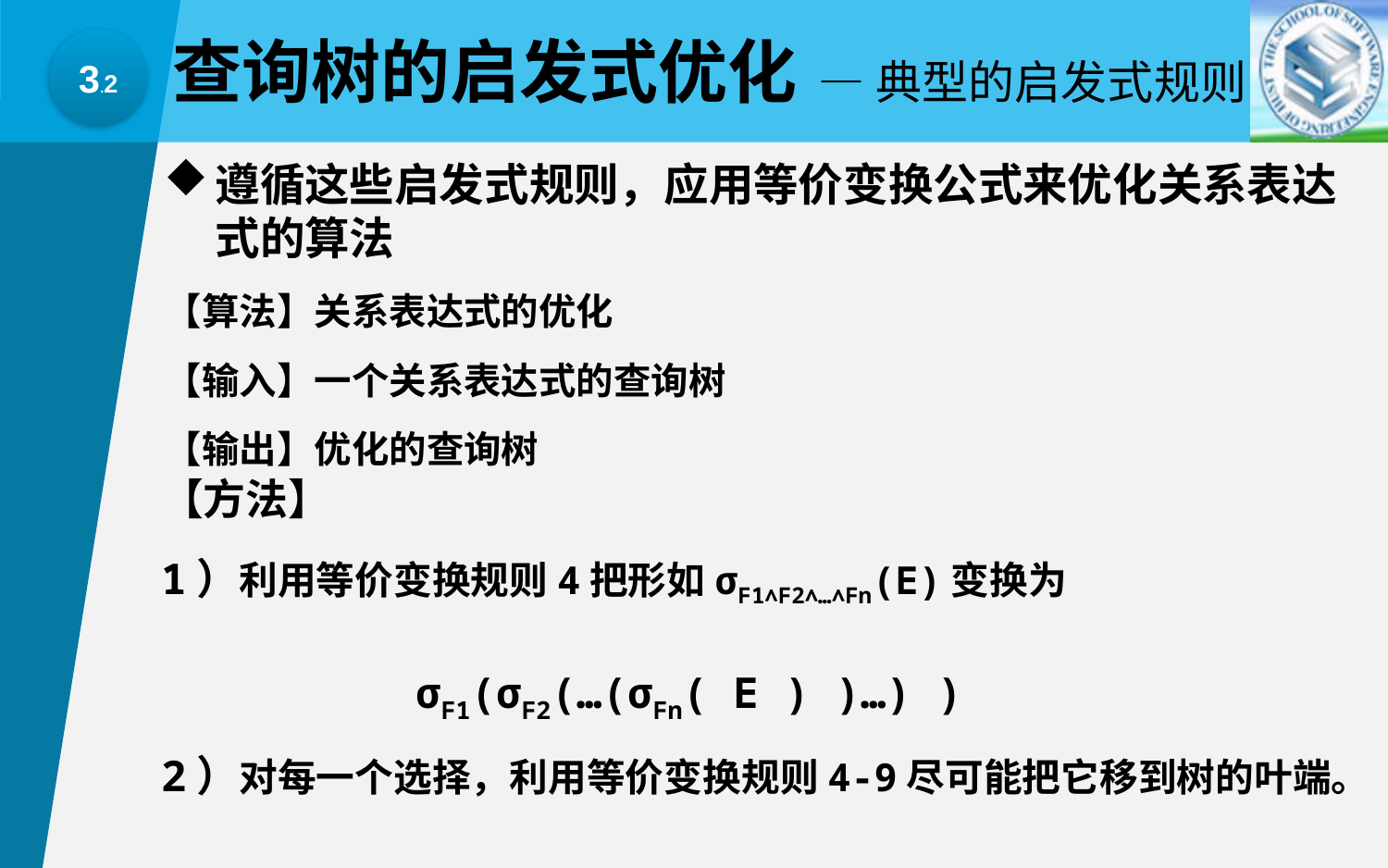

查询树的启发式优化
—典型的启发式规则
3.2
遵循这些启发式规则，应用等价变换公式来优化关系表达式的算法
【算法】关系表达式的优化
【输入】一个关系表达式的查询树
【输出】优化的查询树
【方法】
1）利用等价变换规则4把形如σF1∧F2∧…∧Fn(E)变换为
          σF1(σF2(…(σFn( E ) )…) )
2）对每一个选择，利用等价变换规则4-9尽可能把它移到树的叶端。